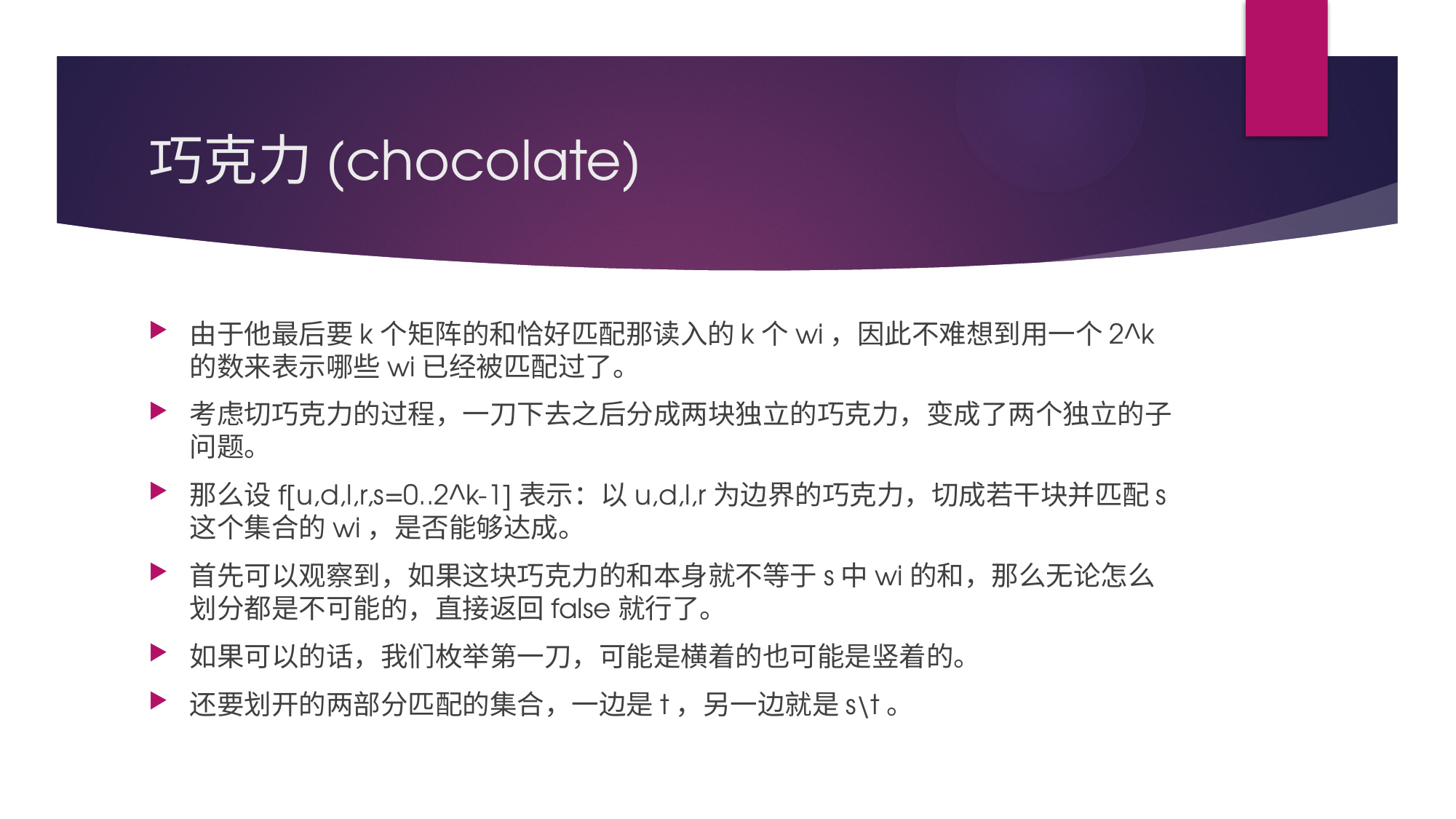

# 巧克力(chocolate)
由于他最后要k个矩阵的和恰好匹配那读入的k个wi，因此不难想到用一个2^k的数来表示哪些wi已经被匹配过了。
考虑切巧克力的过程，一刀下去之后分成两块独立的巧克力，变成了两个独立的子问题。
那么设f[u,d,l,r,s=0..2^k-1]表示：以u,d,l,r为边界的巧克力，切成若干块并匹配s这个集合的wi，是否能够达成。
首先可以观察到，如果这块巧克力的和本身就不等于s中wi的和，那么无论怎么划分都是不可能的，直接返回false就行了。
如果可以的话，我们枚举第一刀，可能是横着的也可能是竖着的。
还要划开的两部分匹配的集合，一边是t，另一边就是s\t。